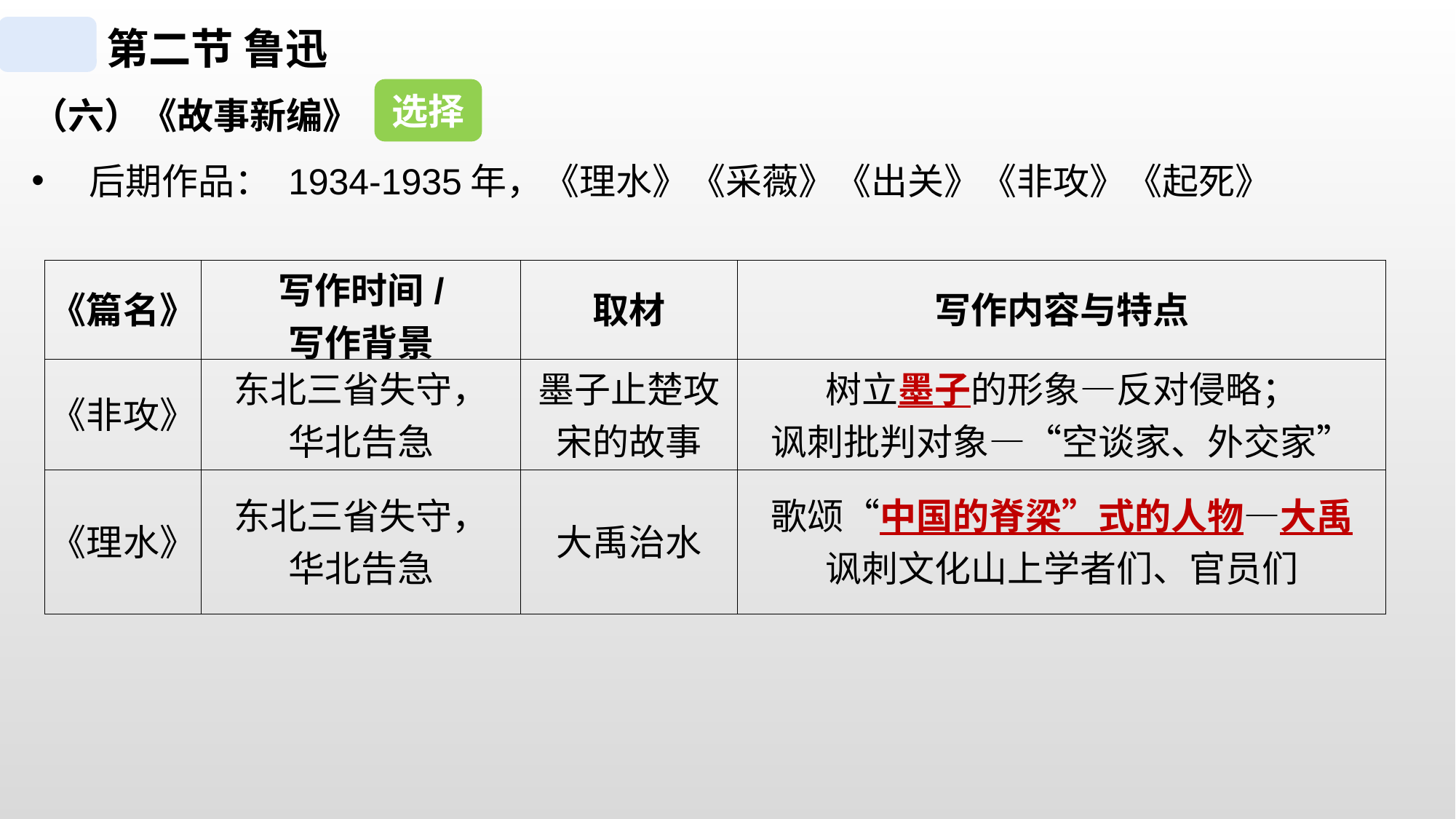

第二节 鲁迅
（六）《故事新编》
 后期作品： 1934-1935年，《理水》《采薇》《出关》《非攻》《起死》
选择
| 《篇名》 | 写作时间/ 写作背景 | 取材 | 写作内容与特点 |
| --- | --- | --- | --- |
| 《非攻》 | 东北三省失守， 华北告急 | 墨子止楚攻宋的故事 | 树立墨子的形象—反对侵略； 讽刺批判对象—“空谈家、外交家” |
| 《理水》 | 东北三省失守， 华北告急 | 大禹治水 | 歌颂“中国的脊梁”式的人物—大禹 讽刺文化山上学者们、官员们 |